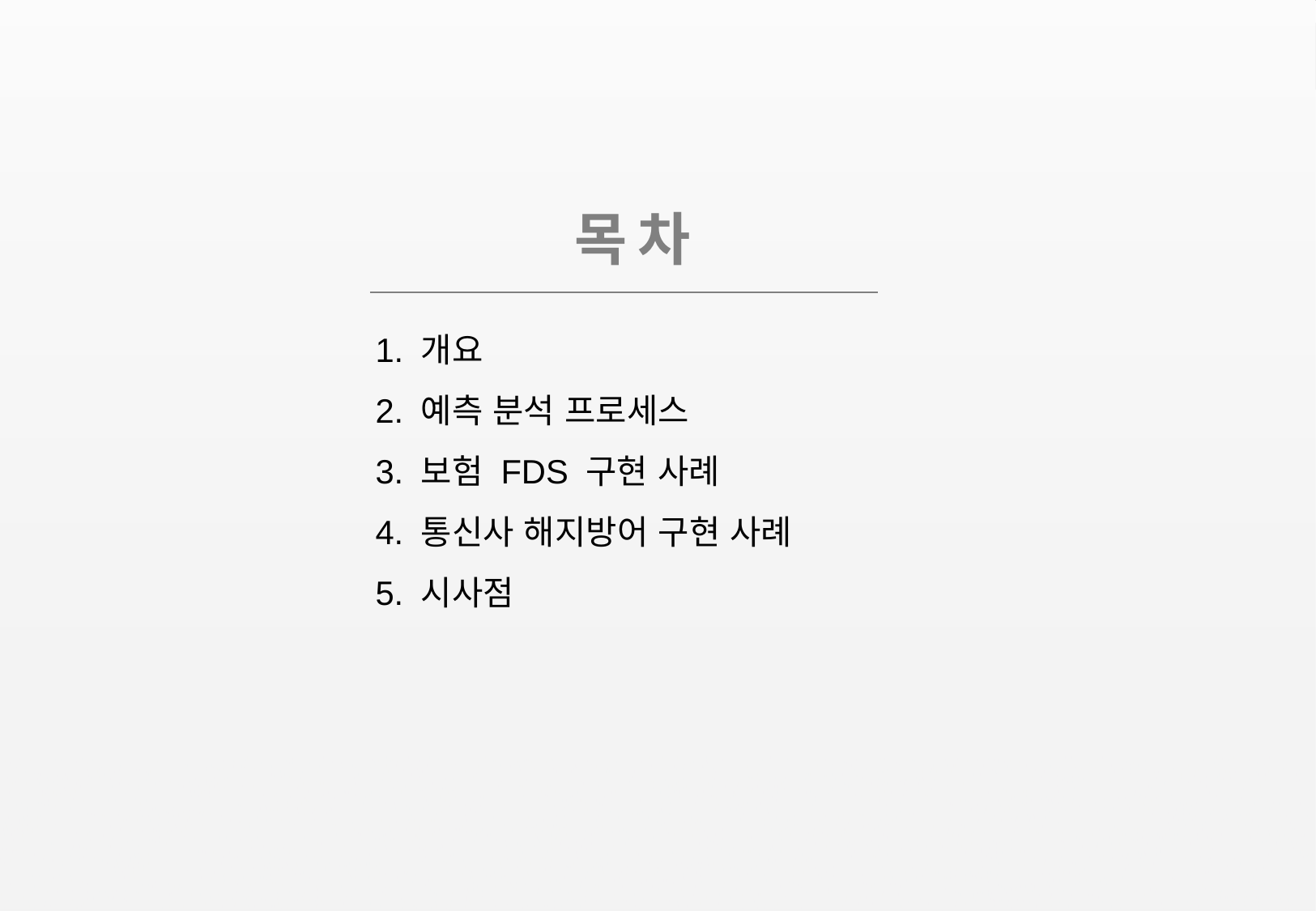

목 차
개요
예측 분석 프로세스
보험 FDS 구현 사례
통신사 해지방어 구현 사례
시사점